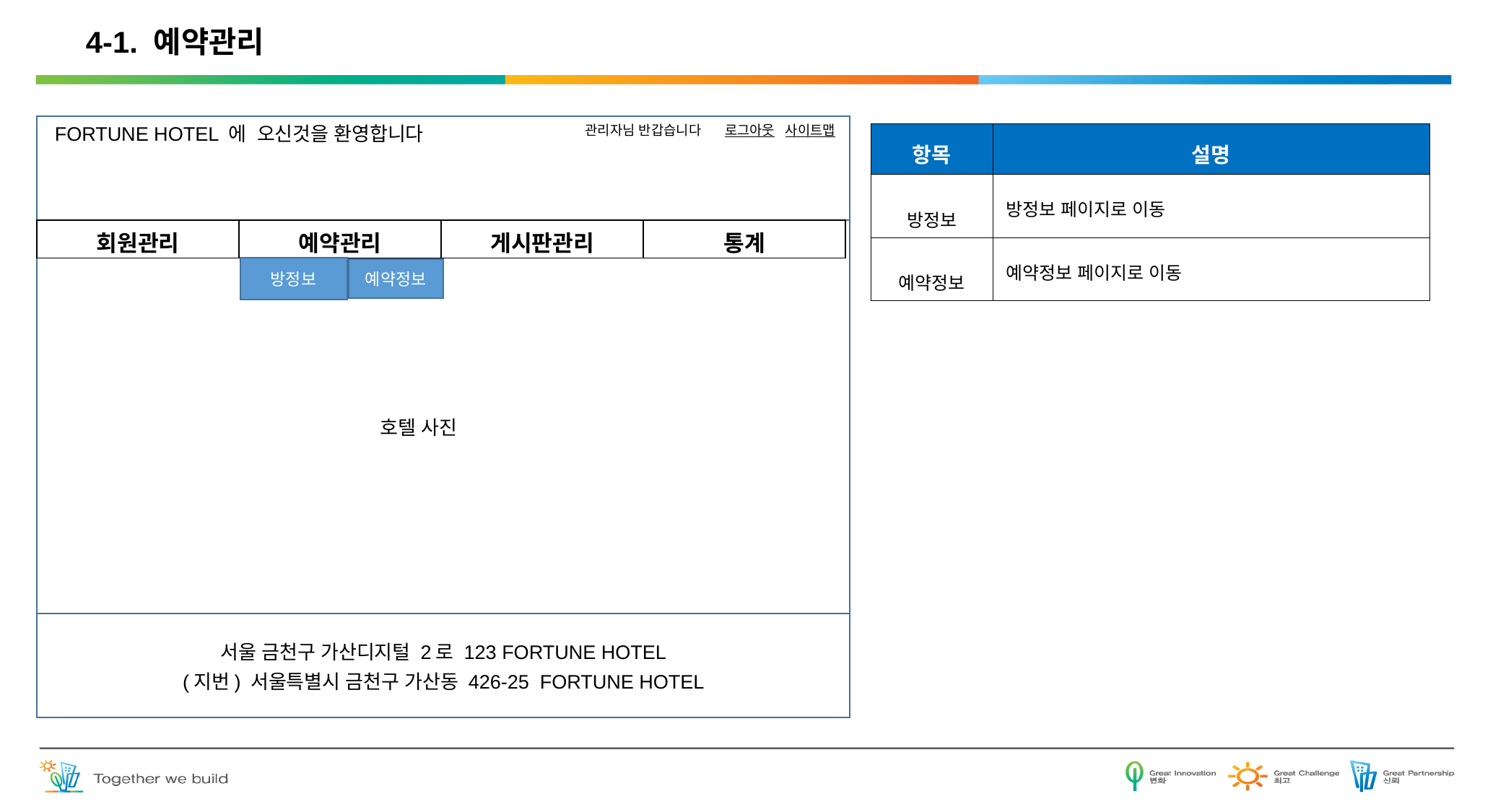

# 4-1. 예약관리
FORTUNE HOTEL 에  오신것을 환영합니다

관리자님 반갑습니다
로그아웃
사이트맵

| 항목 | 설명 |
| --- | --- |
| 방정보 | 방정보 페이지로 이동 |
| 예약정보 | 예약정보 페이지로 이동 |
| 회원관리 | 예약관리 | 게시판관리 | 통계 |
| --- | --- | --- | --- |
방정보
예약정보
호텔 사진

서울 금천구 가산디지털 2로 123 FORTUNE HOTEL
(지번) 서울특별시 금천구 가산동 426-25  FORTUNE HOTEL